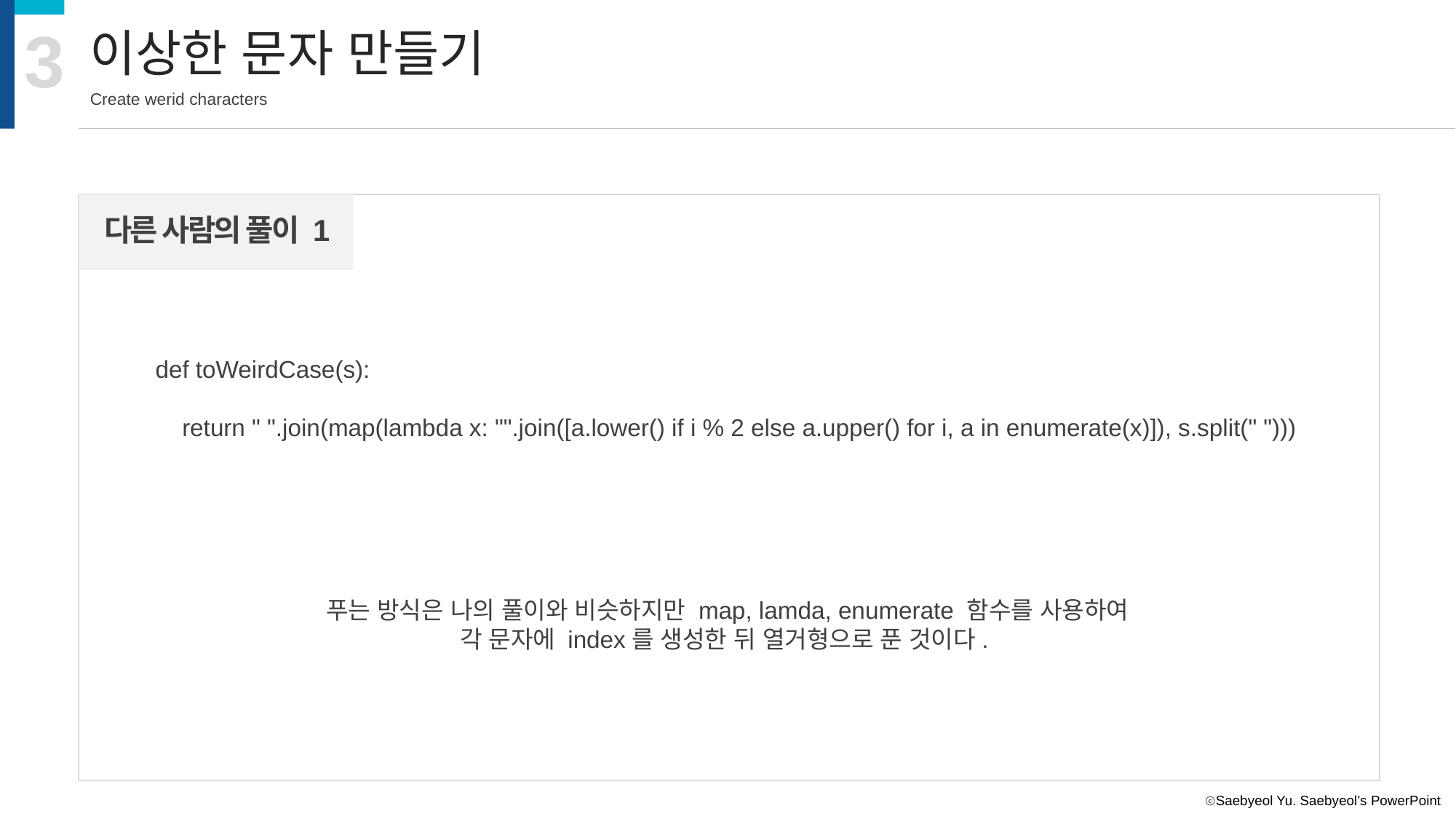

3
이상한 문자 만들기
Create werid characters

다른 사람의 풀이 1
def toWeirdCase(s):

    return " ".join(map(lambda x: "".join([a.lower() if i % 2 else a.upper() for i, a in enumerate(x)]), s.split(" ")))
푸는 방식은 나의 풀이와 비슷하지만 map, lamda, enumerate 함수를 사용하여
각 문자에 index를 생성한 뒤 열거형으로 푼 것이다.